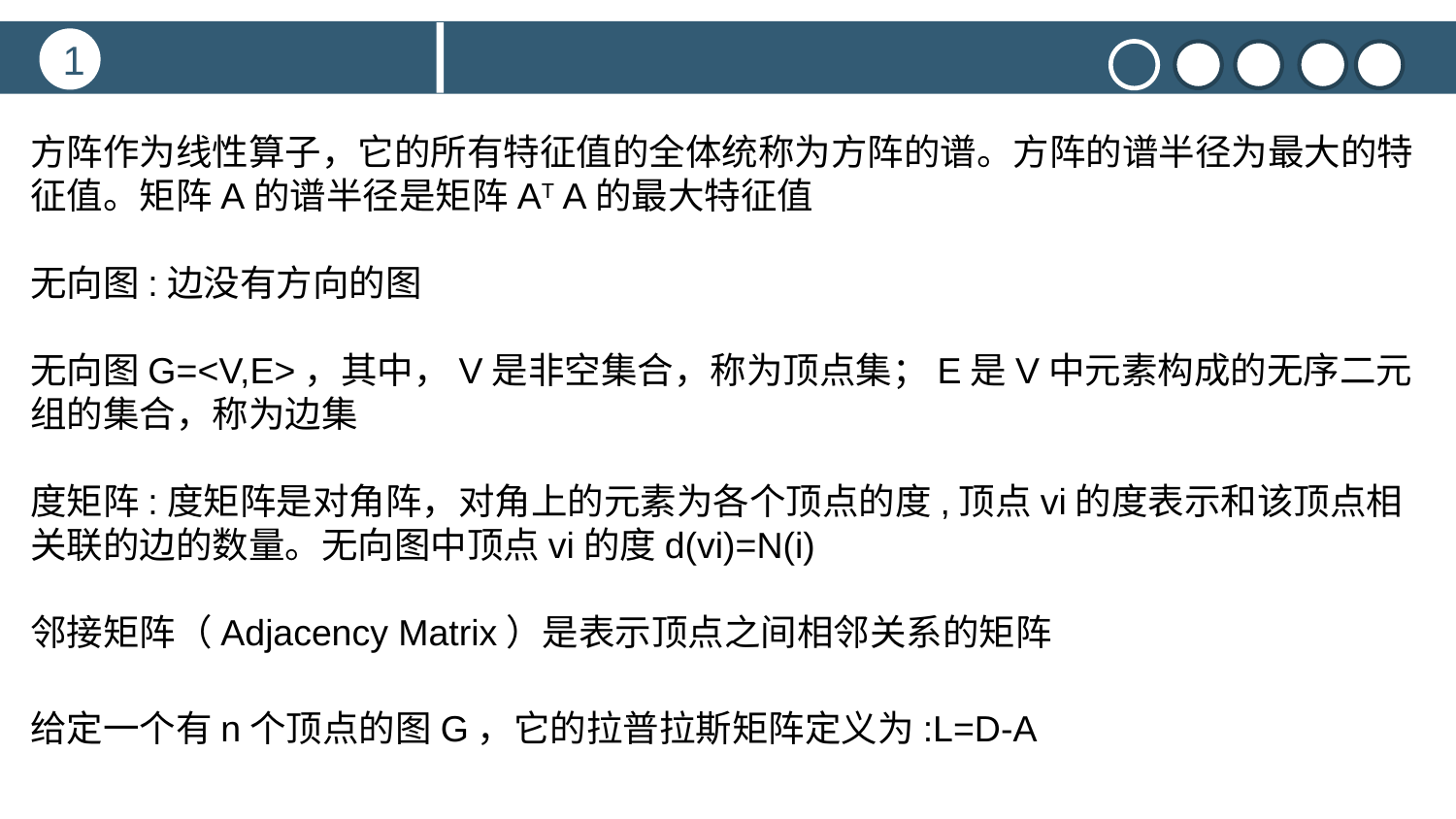

1
方阵作为线性算子，它的所有特征值的全体统称为方阵的谱。方阵的谱半径为最大的特征值。矩阵A的谱半径是矩阵AT A的最大特征值

无向图:边没有方向的图

无向图G=<V,E>，其中，V是非空集合，称为顶点集；E是V中元素构成的无序二元组的集合，称为边集

度矩阵:度矩阵是对角阵，对角上的元素为各个顶点的度,顶点vi的度表示和该顶点相关联的边的数量。无向图中顶点vi的度d(vi)=N(i)

邻接矩阵（Adjacency Matrix）是表示顶点之间相邻关系的矩阵

给定一个有n个顶点的图G，它的拉普拉斯矩阵定义为:L=D-A